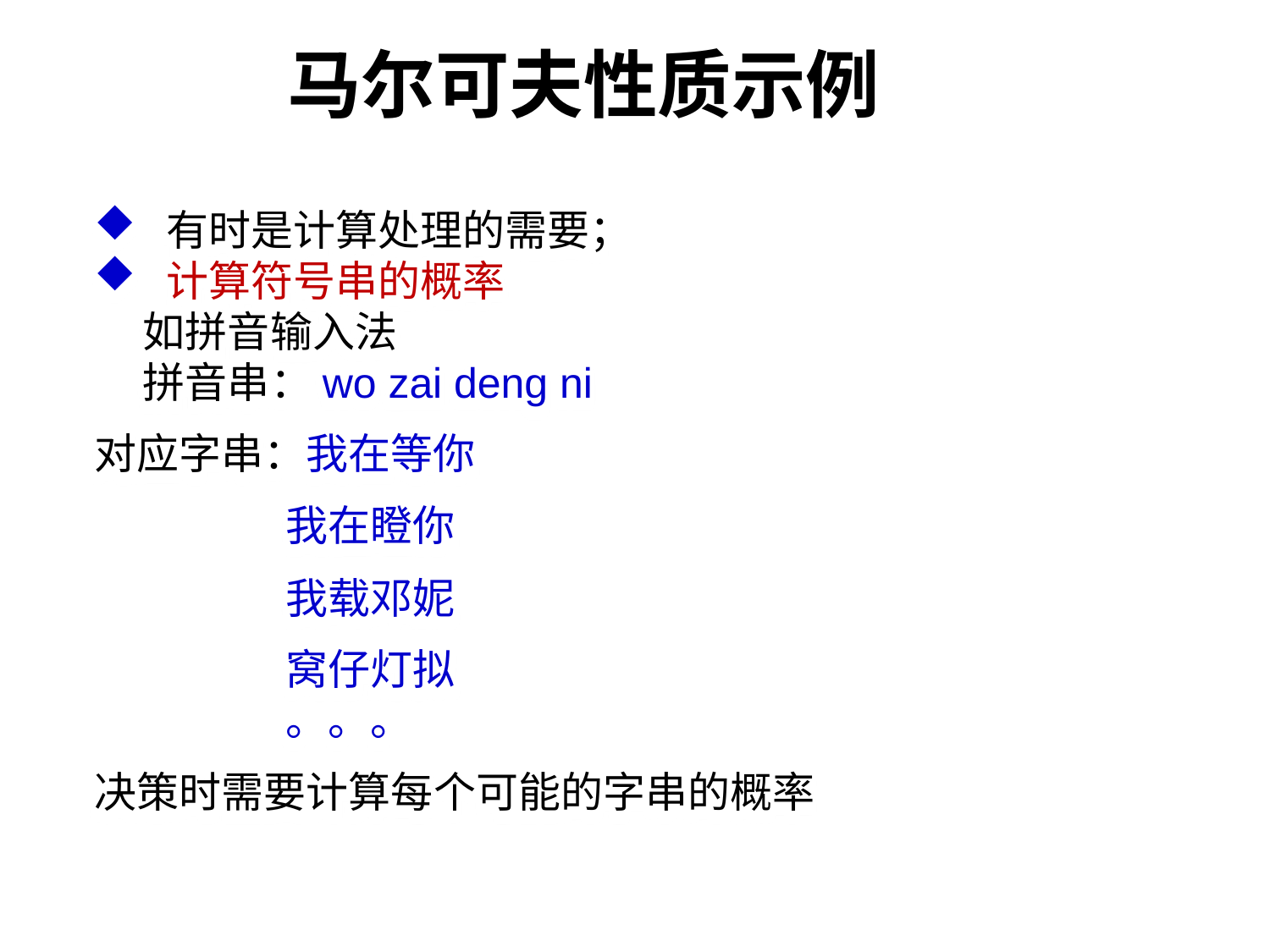

马尔可夫性质示例
  有时是计算处理的需要；
  计算符号串的概率
    如拼音输入法
    拼音串：wo zai deng ni
对应字串：我在等你
                   我在瞪你
                   我载邓妮
                   窝仔灯拟
                   。。。
决策时需要计算每个可能的字串的概率